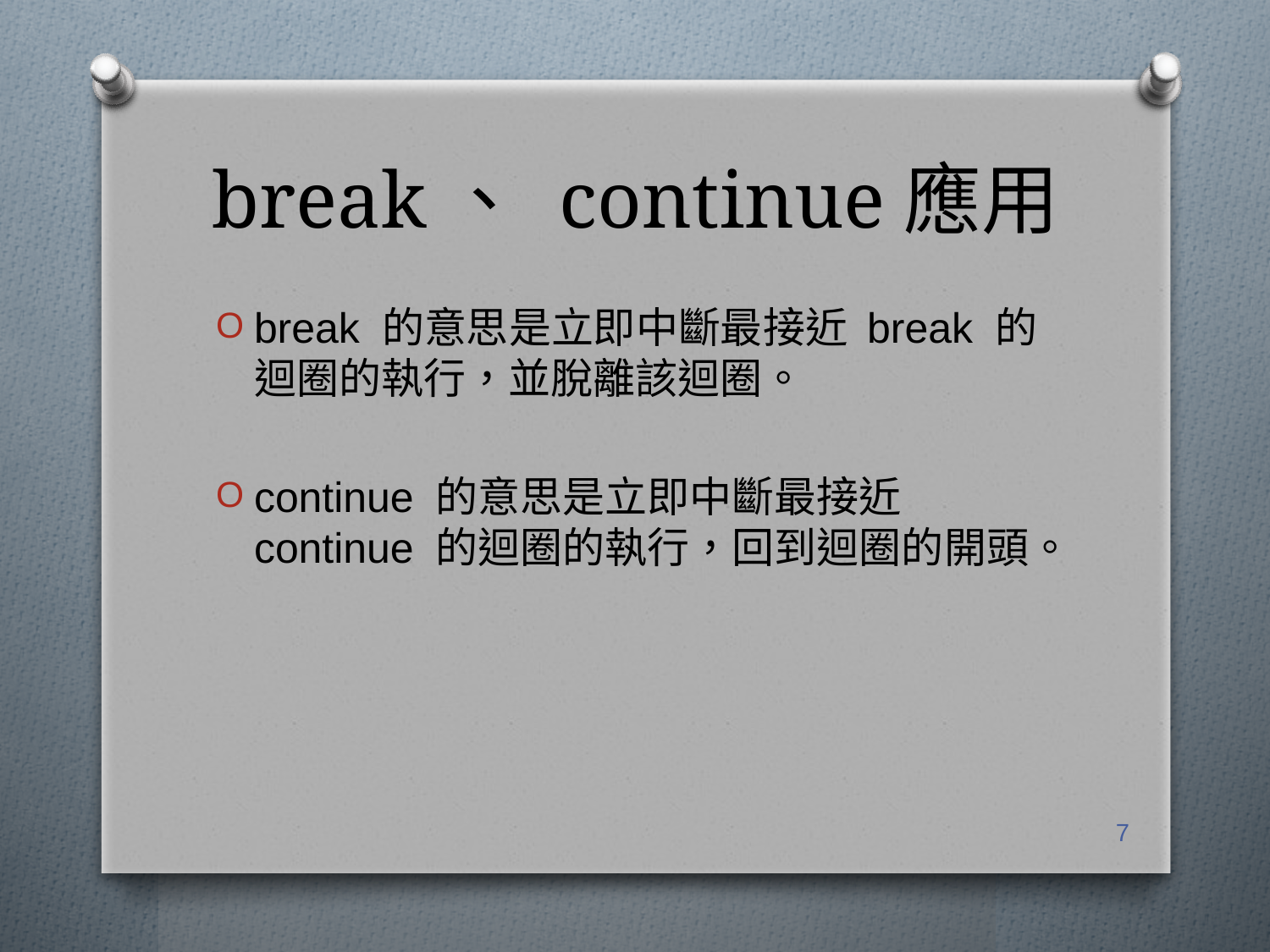

# break、 continue應用
break 的意思是立即中斷最接近 break 的迴圈的執行，並脫離該迴圈。

continue 的意思是立即中斷最接近 continue 的迴圈的執行，回到迴圈的開頭。
7